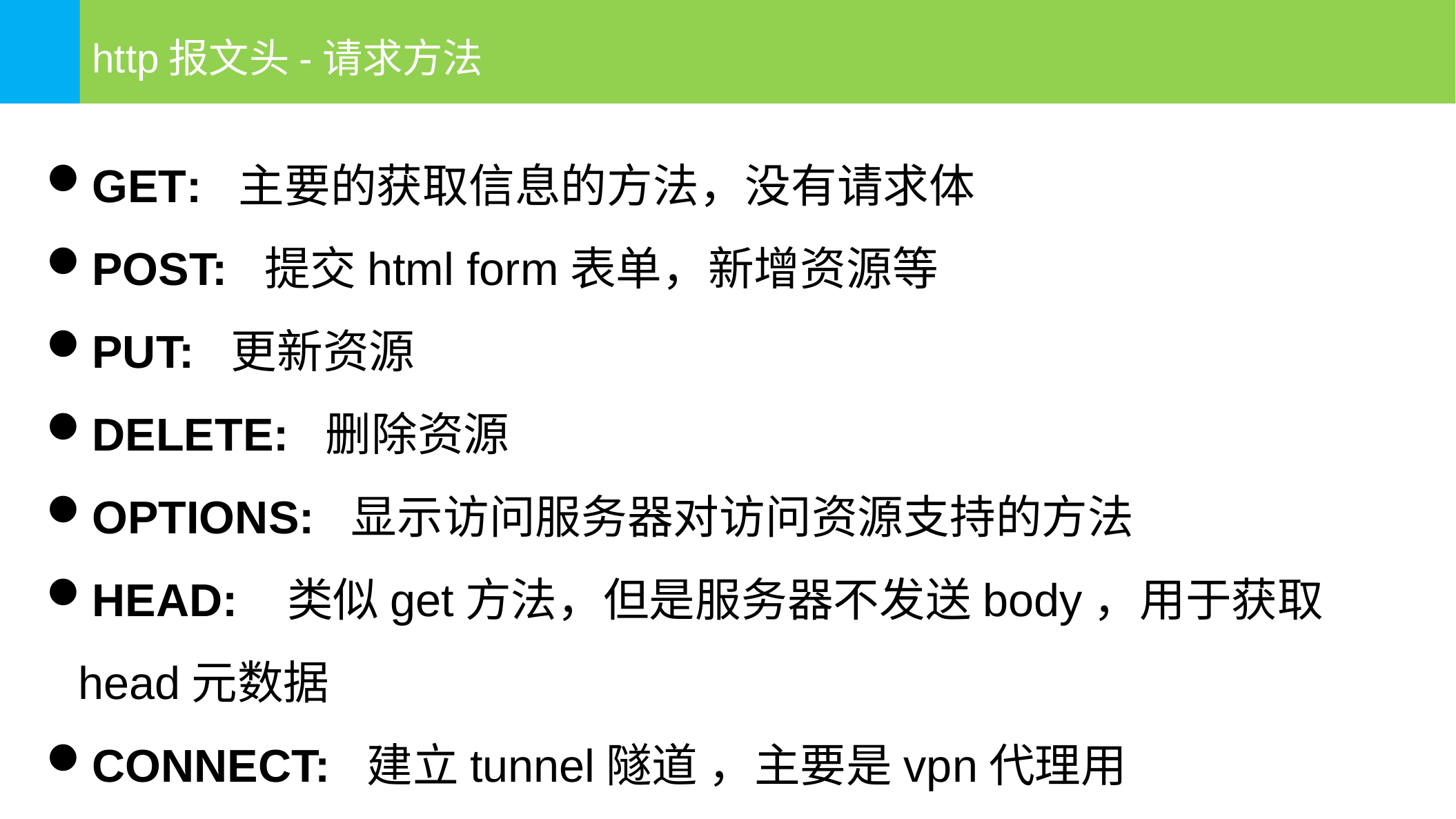

http报文头-请求方法
GET:  主要的获取信息的方法，没有请求体
POST:  提交html form表单，新增资源等
PUT:  更新资源
DELETE:  删除资源
OPTIONS:  显示访问服务器对访问资源支持的方法
HEAD:   类似get方法，但是服务器不发送body，用于获取head元数据
CONNECT:  建立tunnel隧道 ，主要是vpn代理用